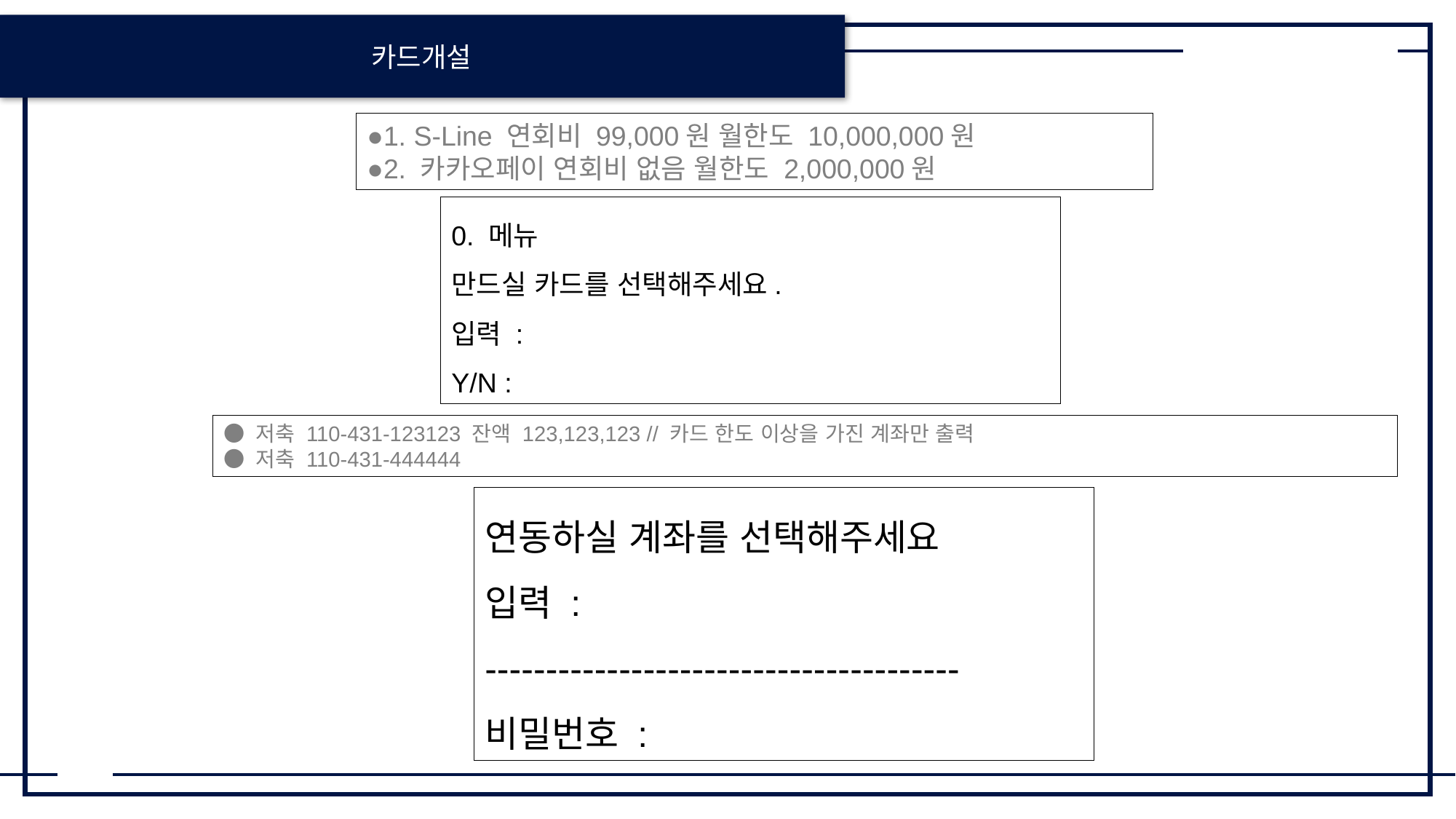

카드개설

●1. S-Line 연회비 99,000원 월한도 10,000,000원
●2. 카카오페이 연회비 없음 월한도 2,000,000원
0. 메뉴
만드실 카드를 선택해주세요.
입력 :
Y/N :
● 저축 110-431-123123 잔액 123,123,123 // 카드 한도 이상을 가진 계좌만 출력
● 저축 110-431-444444
연동하실 계좌를 선택해주세요
입력 :
---------------------------------------
비밀번호 :